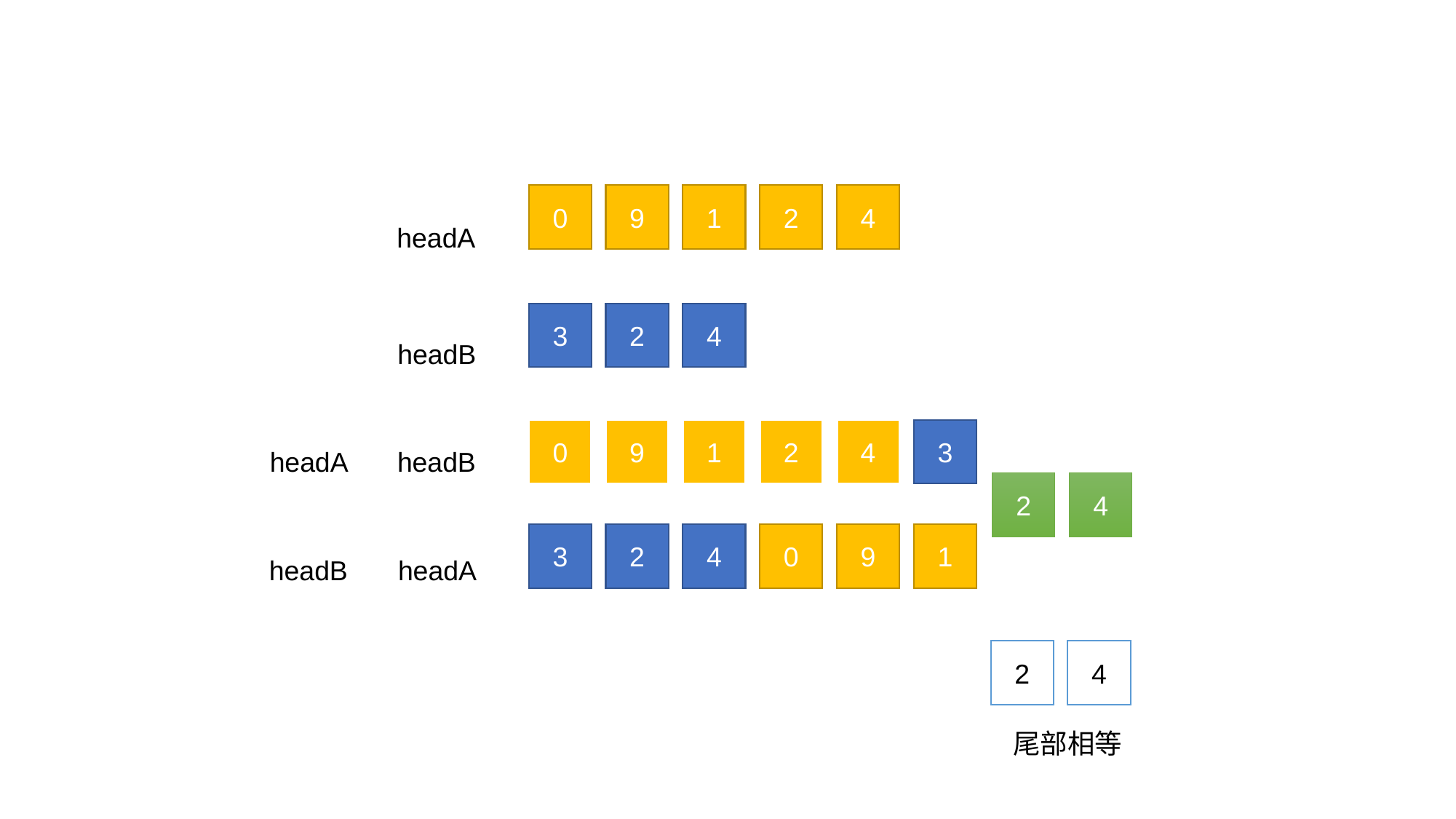

0
9
1
2
4
headA
3
2
4
headB
0
9
1
2
4
3
headA
headB
2
4
3
2
4
0
9
1
headB
headA
2
4
尾部相等